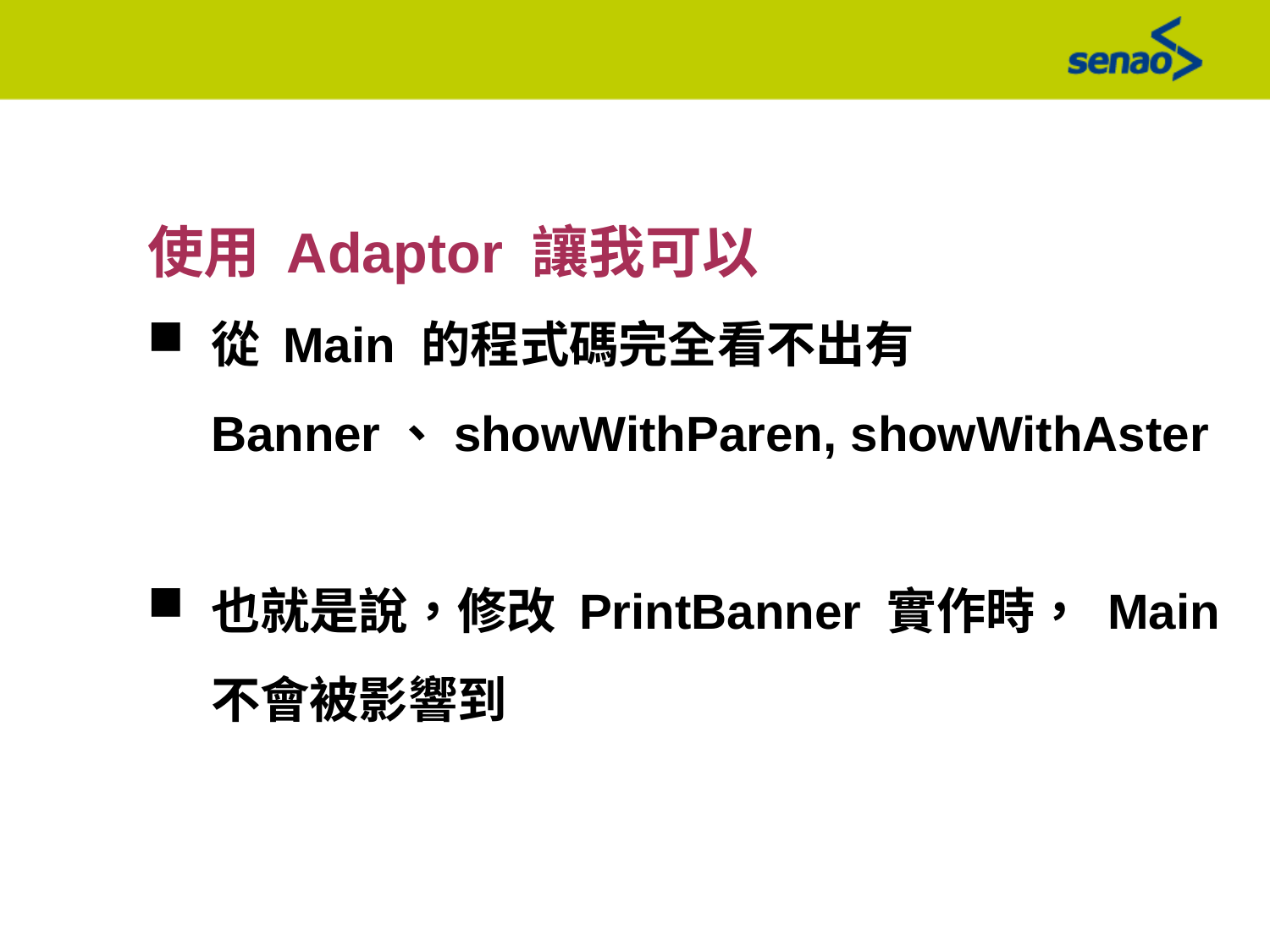

使用 Adaptor 讓我可以
從 Main 的程式碼完全看不出有 Banner、showWithParen, showWithAster
也就是說，修改 PrintBanner 實作時， Main 不會被影響到